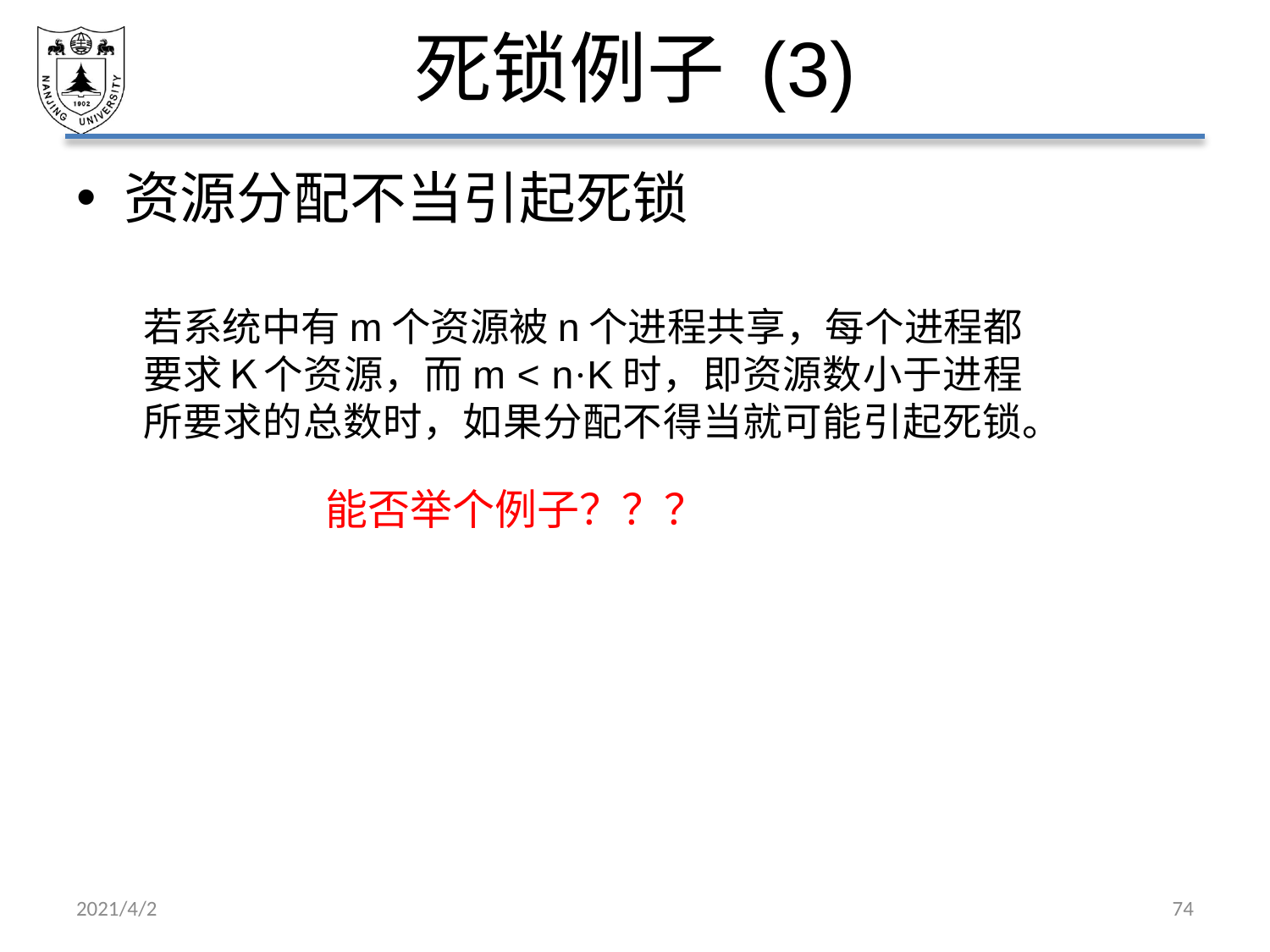

# 死锁例子 (3)
资源分配不当引起死锁
若系统中有m个资源被n个进程共享，每个进程都要求Ｋ个资源，而m < n·K时，即资源数小于进程所要求的总数时，如果分配不得当就可能引起死锁。

能否举个例子？？？

2021/4/2
74